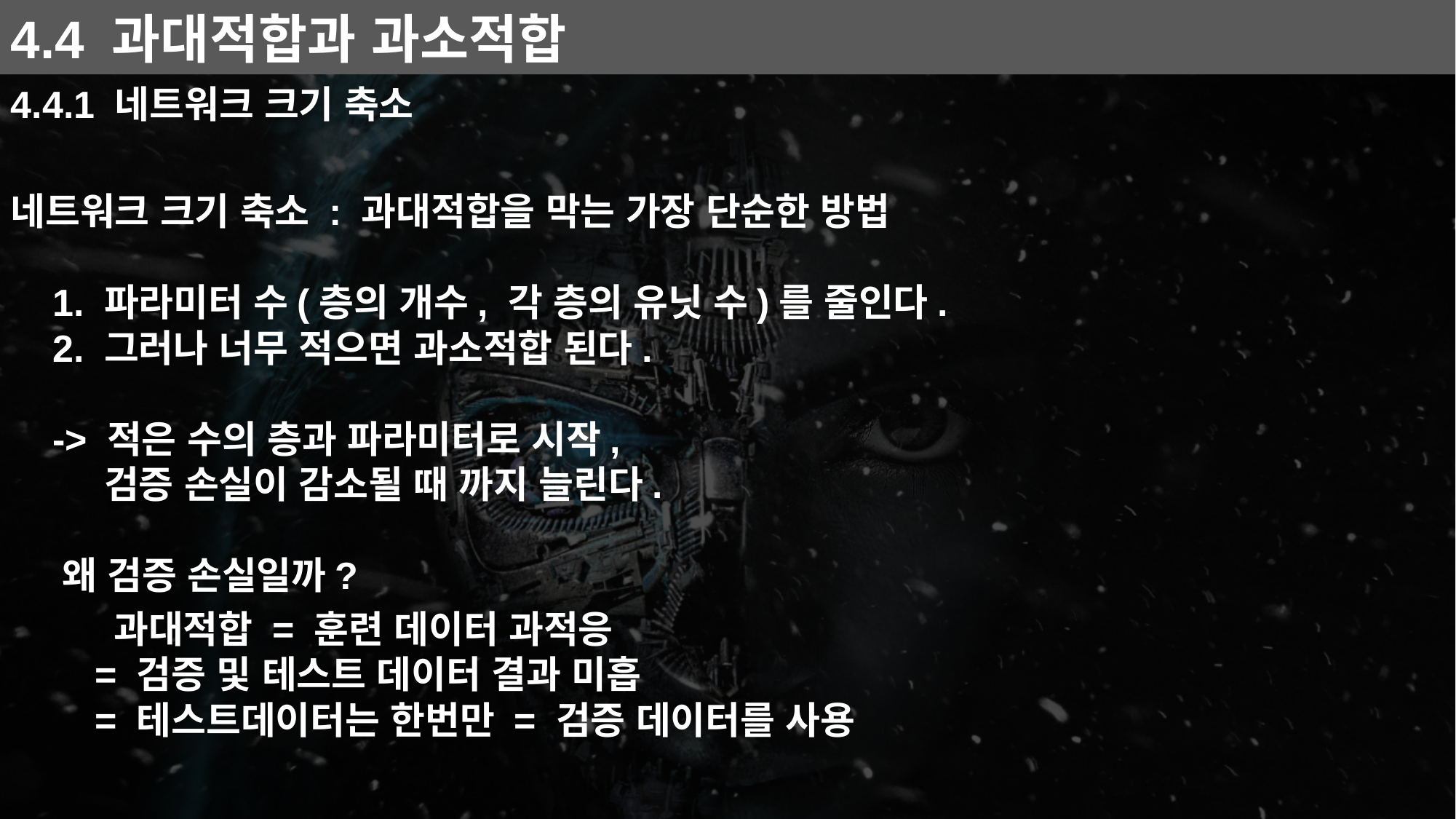

4.4 과대적합과 과소적합

4.4.1 네트워크 크기 축소
네트워크 크기 축소 : 과대적합을 막는 가장 단순한 방법

    1. 파라미터 수(층의 개수, 각 층의 유닛 수)를 줄인다.
    2. 그러나 너무 적으면 과소적합 된다.

    -> 적은 수의 층과 파라미터로 시작,
        검증 손실이 감소될 때 까지 늘린다.

    왜 검증 손실일까?
           과대적합 = 훈련 데이터 과적응
        = 검증 및 테스트 데이터 결과 미흡
        = 테스트데이터는 한번만 = 검증 데이터를 사용